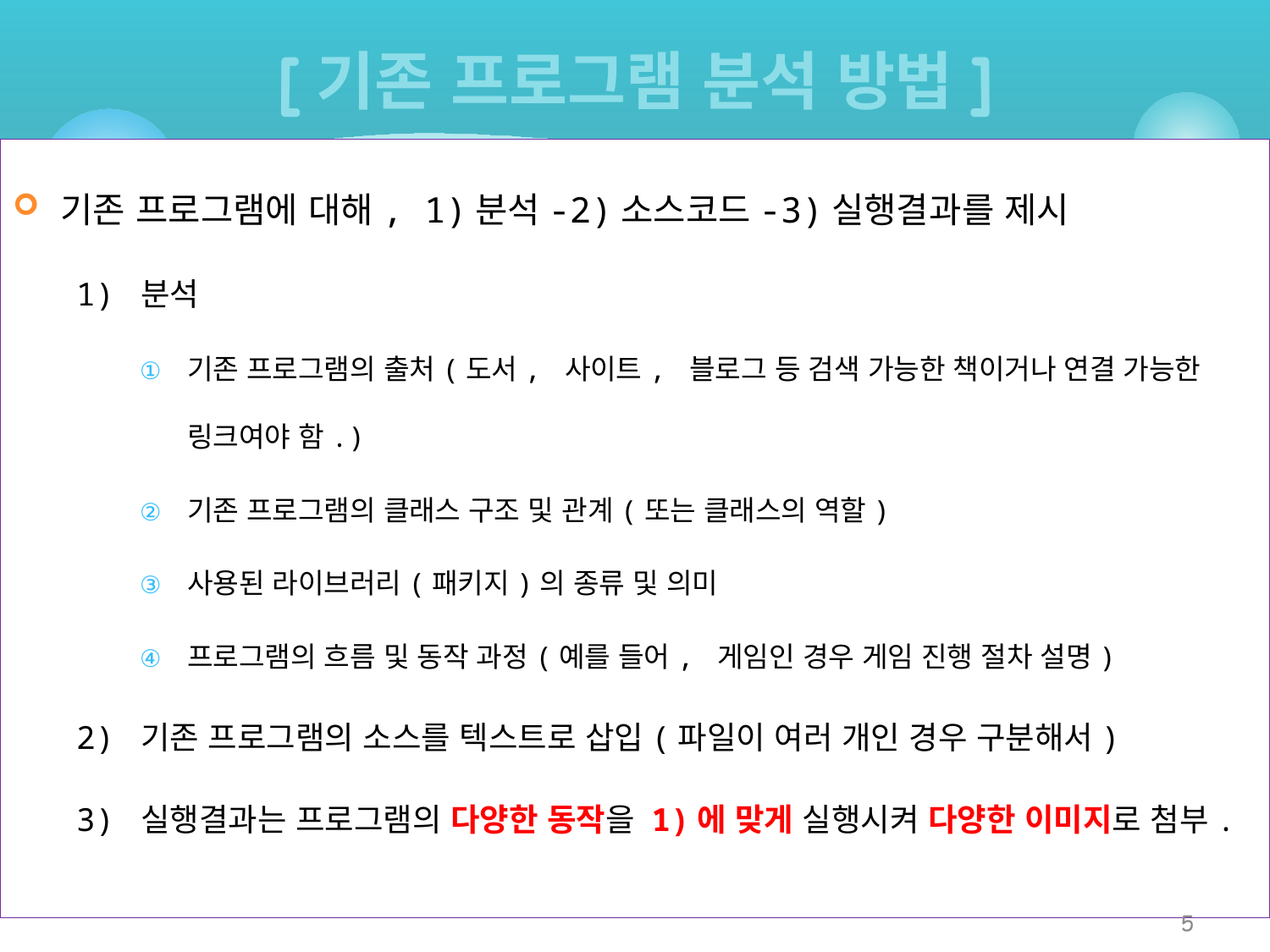

# [기존 프로그램 분석 방법]
기존 프로그램에 대해, 1)분석-2)소스코드-3)실행결과를 제시
1) 분석
기존 프로그램의 출처(도서, 사이트, 블로그 등 검색 가능한 책이거나 연결 가능한 링크여야 함.)
기존 프로그램의 클래스 구조 및 관계(또는 클래스의 역할)
사용된 라이브러리(패키지)의 종류 및 의미
프로그램의 흐름 및 동작 과정(예를 들어, 게임인 경우 게임 진행 절차 설명)
2) 기존 프로그램의 소스를 텍스트로 삽입(파일이 여러 개인 경우 구분해서)
3) 실행결과는 프로그램의 다양한 동작을 1)에 맞게 실행시켜 다양한 이미지로 첨부.
5